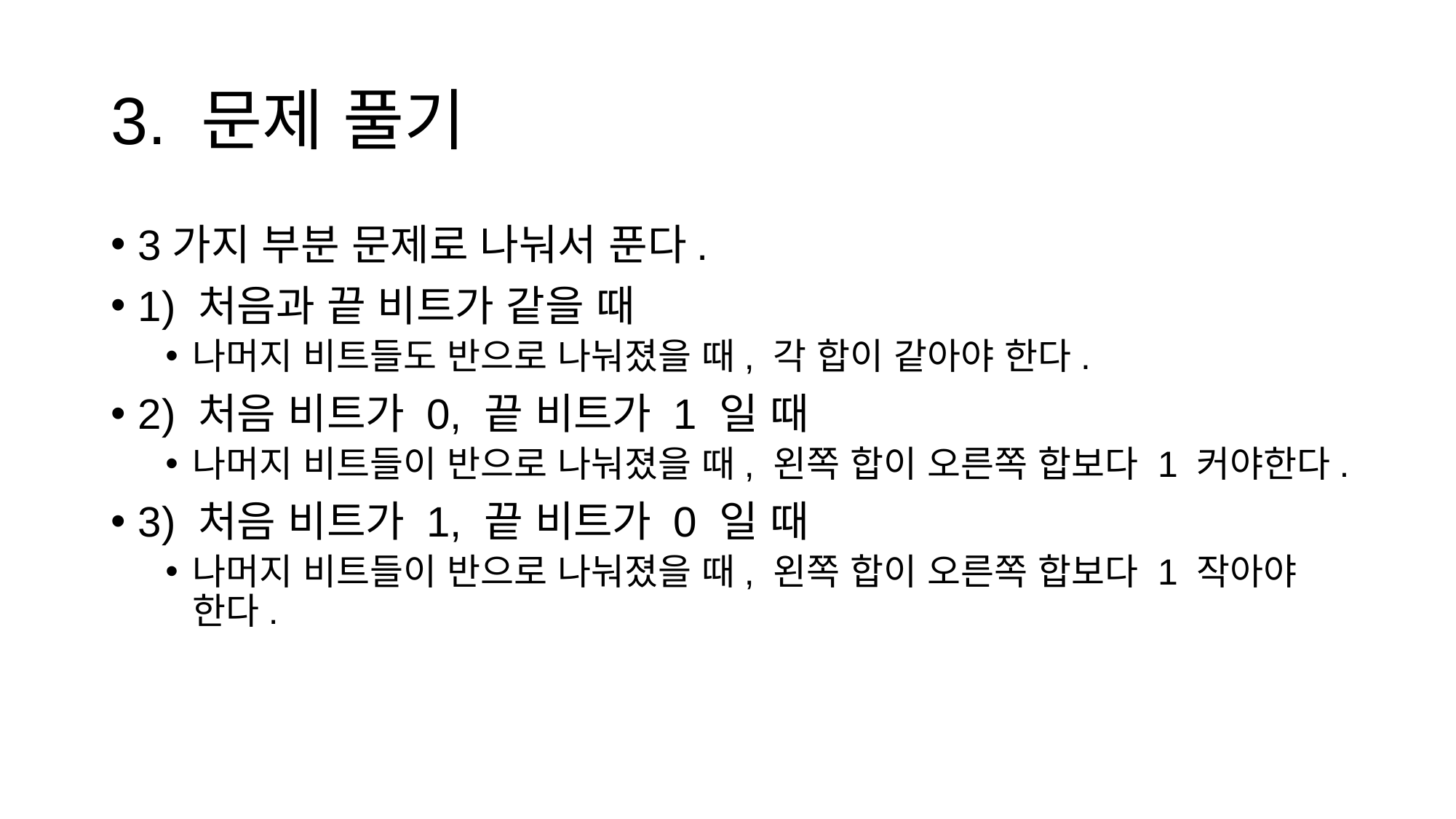

# 3. 문제 풀기
3가지 부분 문제로 나눠서 푼다.
1) 처음과 끝 비트가 같을 때
나머지 비트들도 반으로 나눠졌을 때, 각 합이 같아야 한다.
2) 처음 비트가 0, 끝 비트가 1 일 때
나머지 비트들이 반으로 나눠졌을 때, 왼쪽 합이 오른쪽 합보다 1 커야한다.
3) 처음 비트가 1, 끝 비트가 0 일 때
나머지 비트들이 반으로 나눠졌을 때, 왼쪽 합이 오른쪽 합보다 1 작아야 한다.